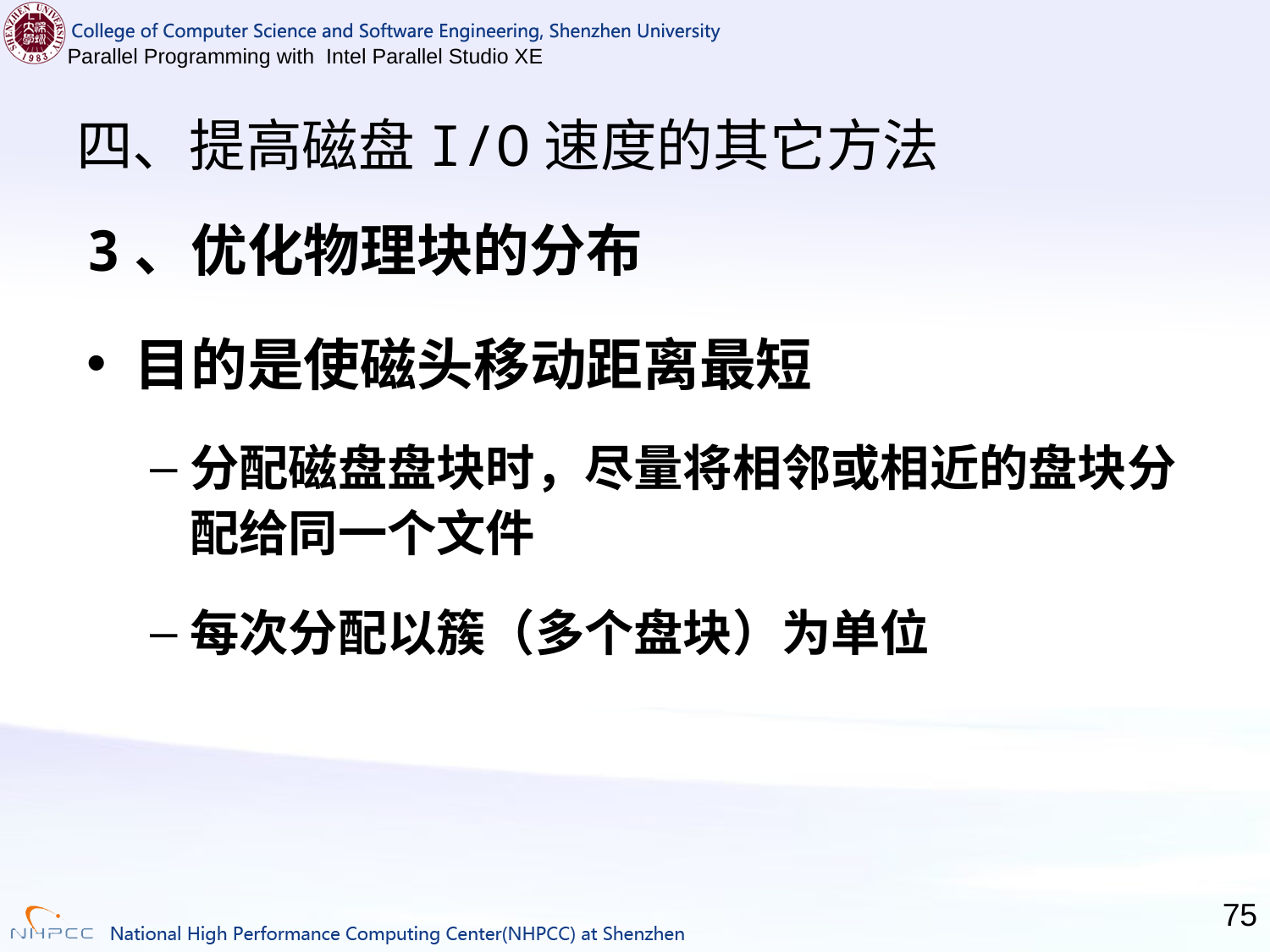

# 四、提高磁盘I/O速度的其它方法
3、优化物理块的分布
目的是使磁头移动距离最短
分配磁盘盘块时，尽量将相邻或相近的盘块分配给同一个文件
每次分配以簇（多个盘块）为单位
75